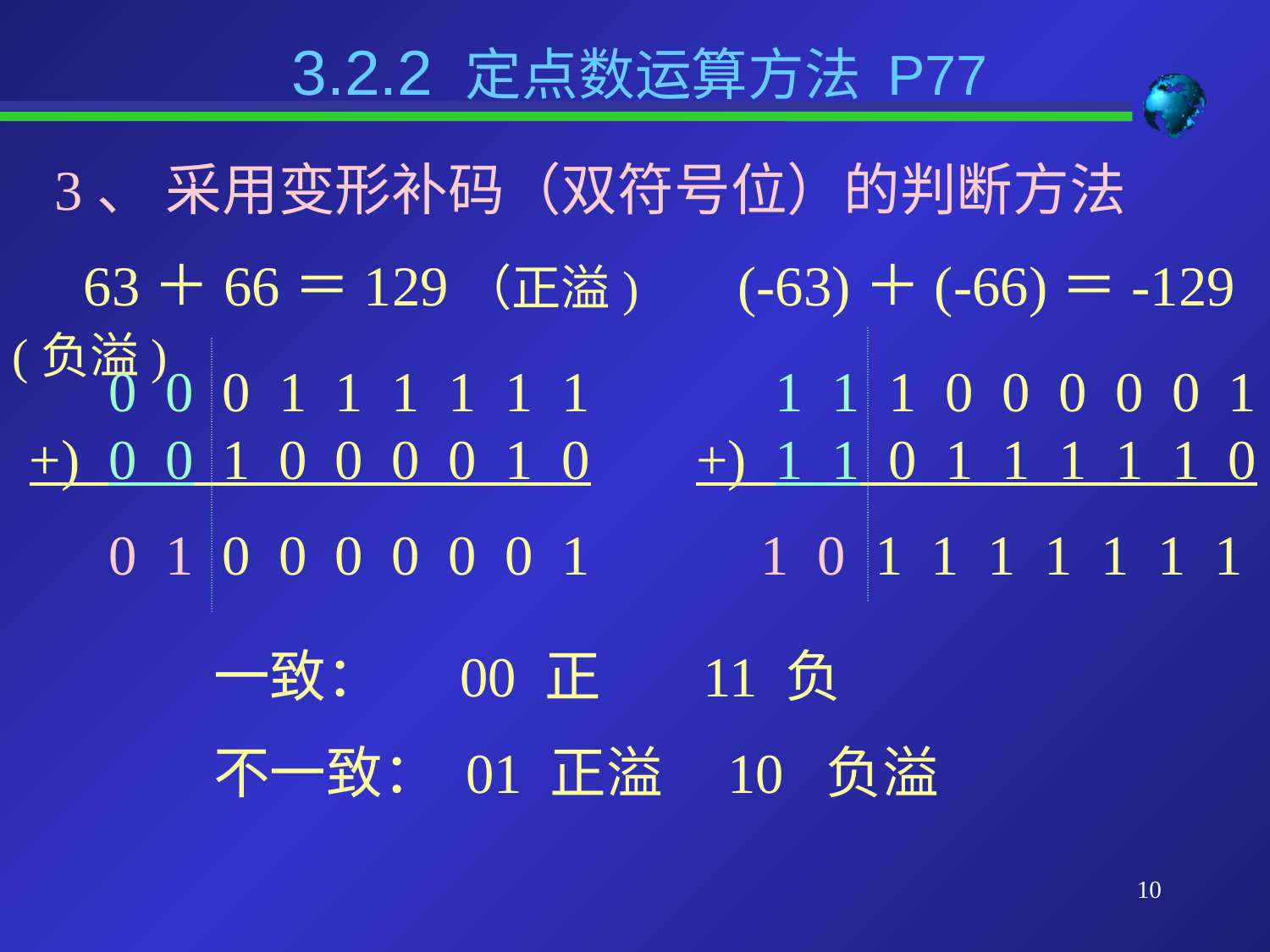

3.2.2 定点数运算方法 P77
3、 采用变形补码（双符号位）的判断方法
     63＋66＝129（正溢)       (-63)＋(-66)＝-129 (负溢)

0  0  0  1  1  1  1  1  1
+)  0  0  1  0  0  0  0  1  0
0  1  0  0  0  0  0  0  1
1  1  1  0  0  0  0  0  1
+)  1  1  0  1  1  1  1  1  0
1  0  1  1  1  1  1  1  1
	一致：     00 正       11 负
	不一致： 01 正溢    10  负溢
10